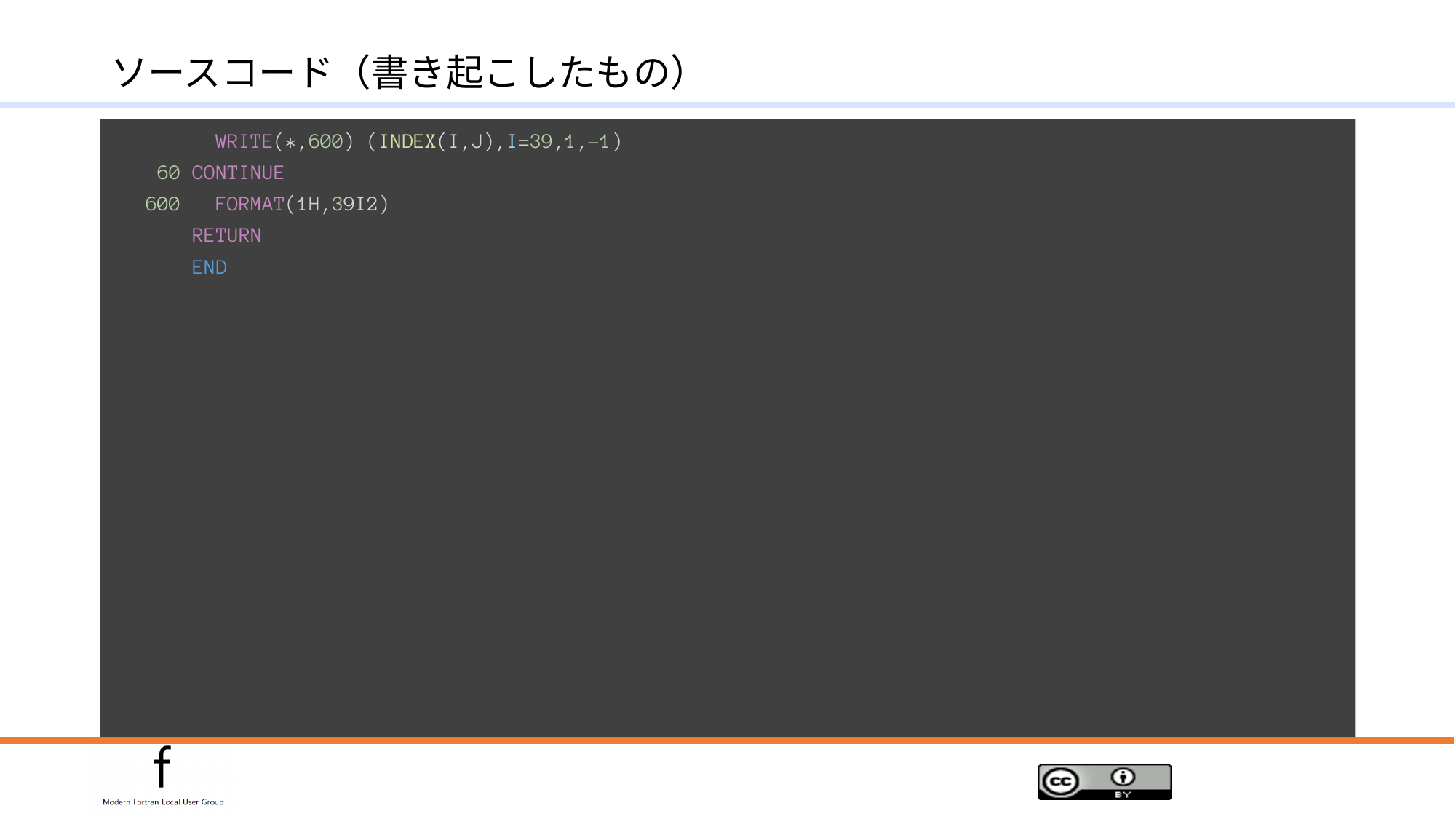

# ソースコード（書き起こしたもの）
        WRITE(*,600) (INDEX(I,J),I=39,1,-1)
   60 CONTINUE
  600   FORMAT(1H,39I2)
      RETURN
      END